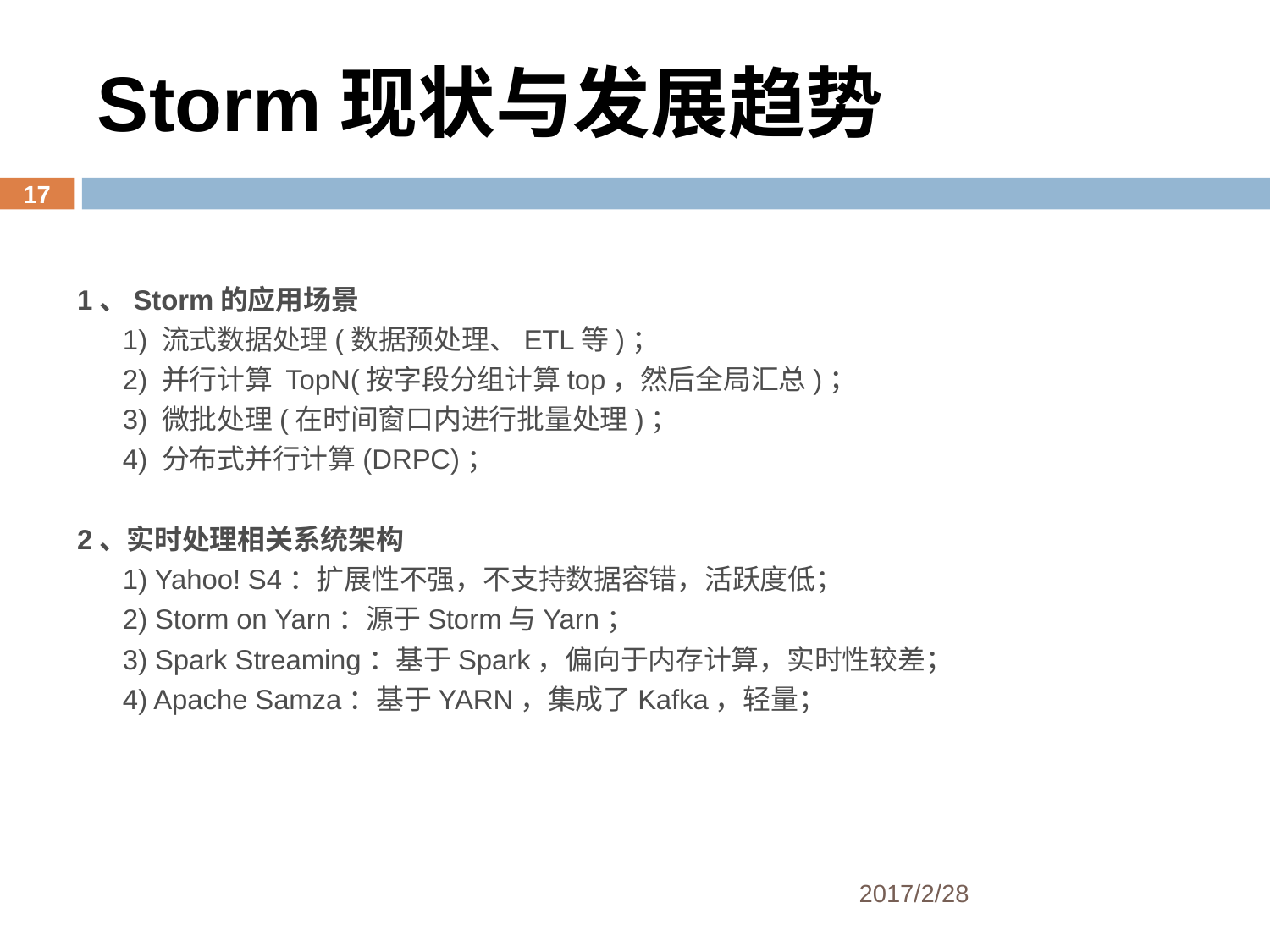

Storm现状与发展趋势
17
1、Storm的应用场景
      1) 流式数据处理(数据预处理、ETL等)；
      2) 并行计算 TopN(按字段分组计算top，然后全局汇总)；
      3) 微批处理(在时间窗口内进行批量处理)；
      4) 分布式并行计算(DRPC)；

2、实时处理相关系统架构
      1) Yahoo! S4：扩展性不强，不支持数据容错，活跃度低；
      2) Storm on Yarn：源于Storm与Yarn；
      3) Spark Streaming：基于Spark，偏向于内存计算，实时性较差；
      4) Apache Samza：基于YARN，集成了Kafka，轻量；
2017/2/28